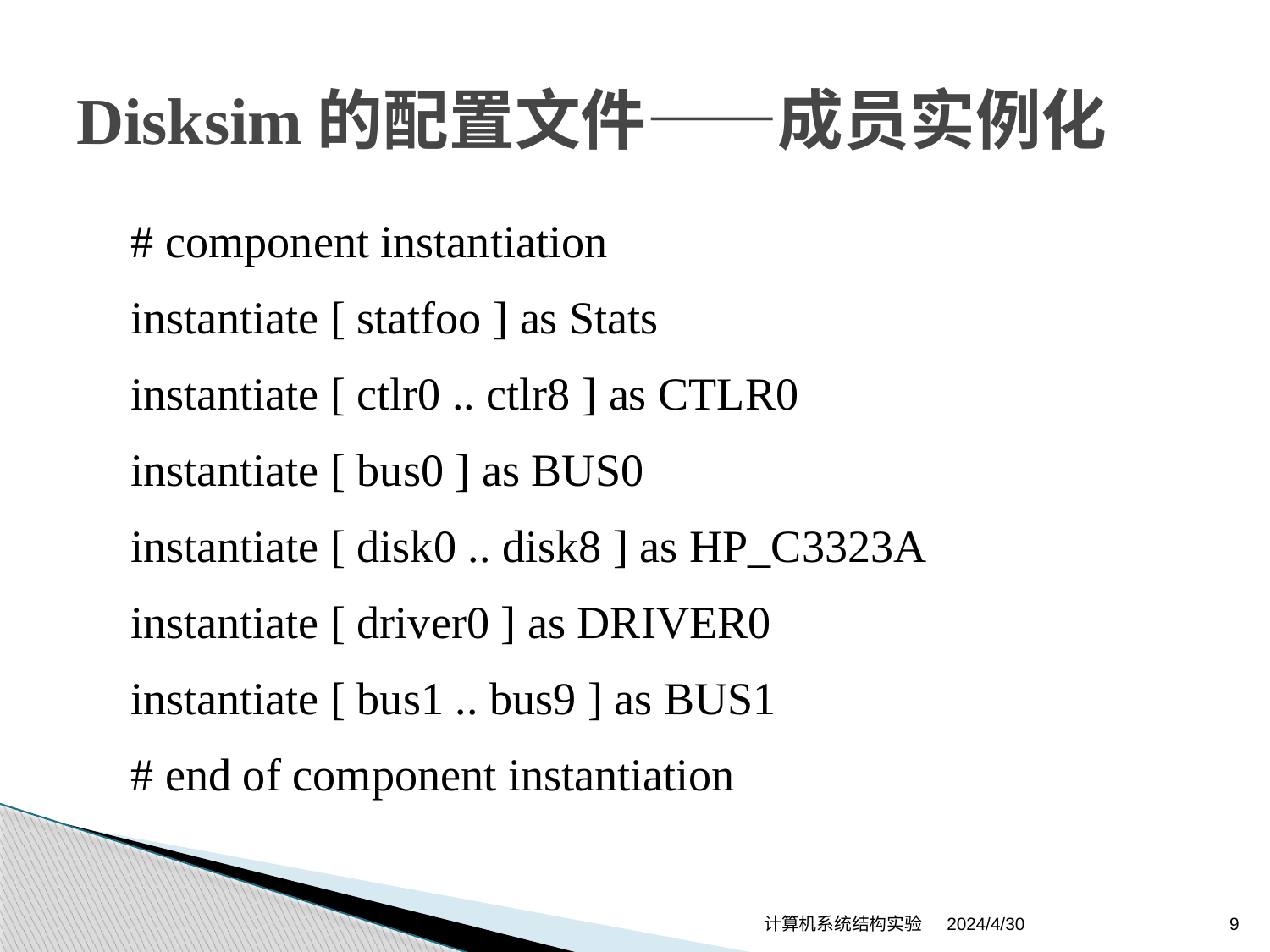

# Disksim的配置文件——成员实例化
# component instantiation
instantiate [ statfoo ] as Stats
instantiate [ ctlr0 .. ctlr8 ] as CTLR0
instantiate [ bus0 ] as BUS0
instantiate [ disk0 .. disk8 ] as HP_C3323A
instantiate [ driver0 ] as DRIVER0
instantiate [ bus1 .. bus9 ] as BUS1
# end of component instantiation
计算机系统结构实验
2024/4/30
9